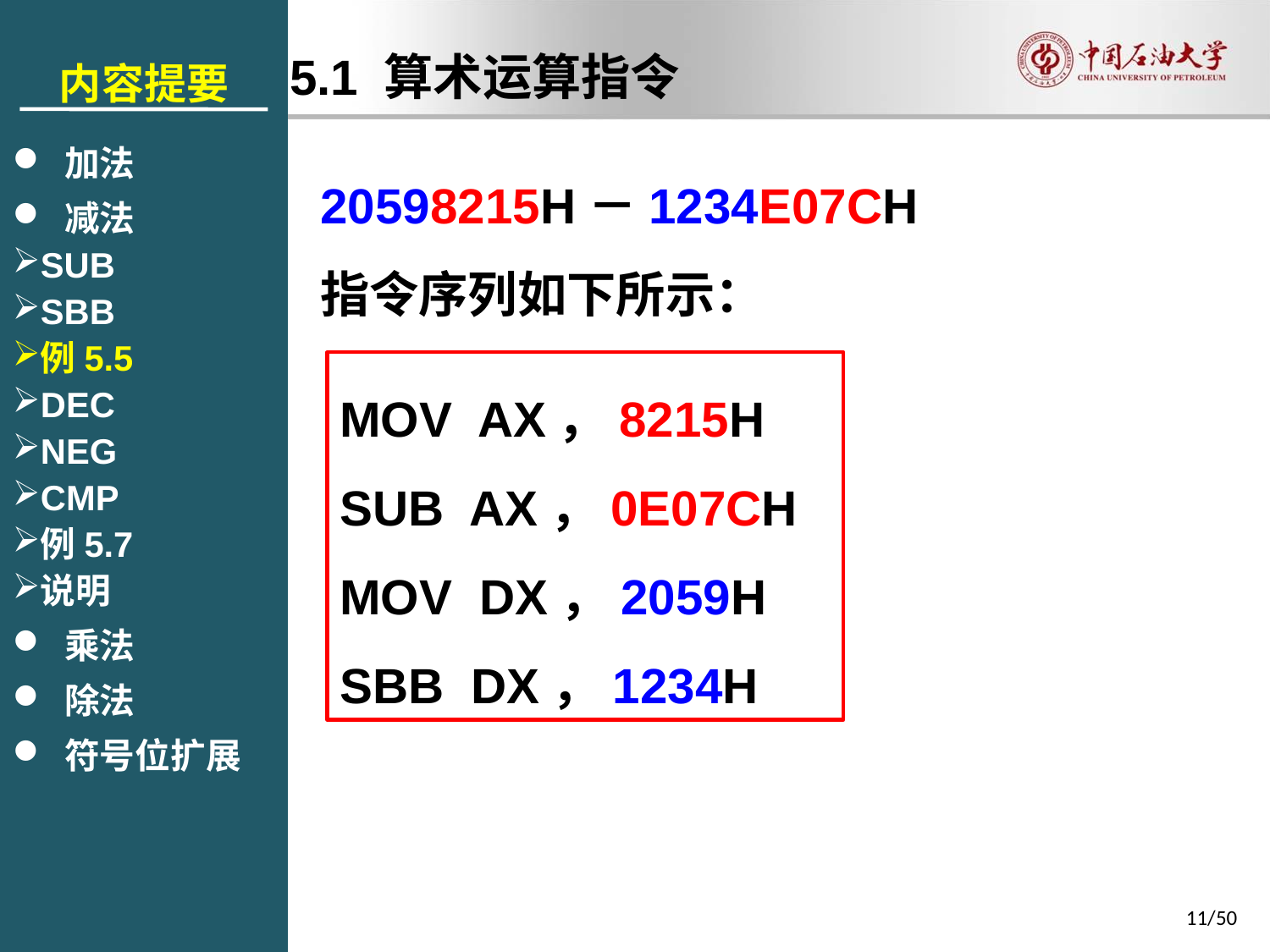

内容提要
 加法
 减法
SUB
SBB
例5.5
DEC
NEG
CMP
例5.7
说明
 乘法
 除法
 符号位扩展
5.1 算术运算指令
20598215H－1234E07CH
指令序列如下所示：
MOV  AX，8215H
SUB  AX，0E07CH
MOV  DX，2059H
SBB  DX，1234H
11/50